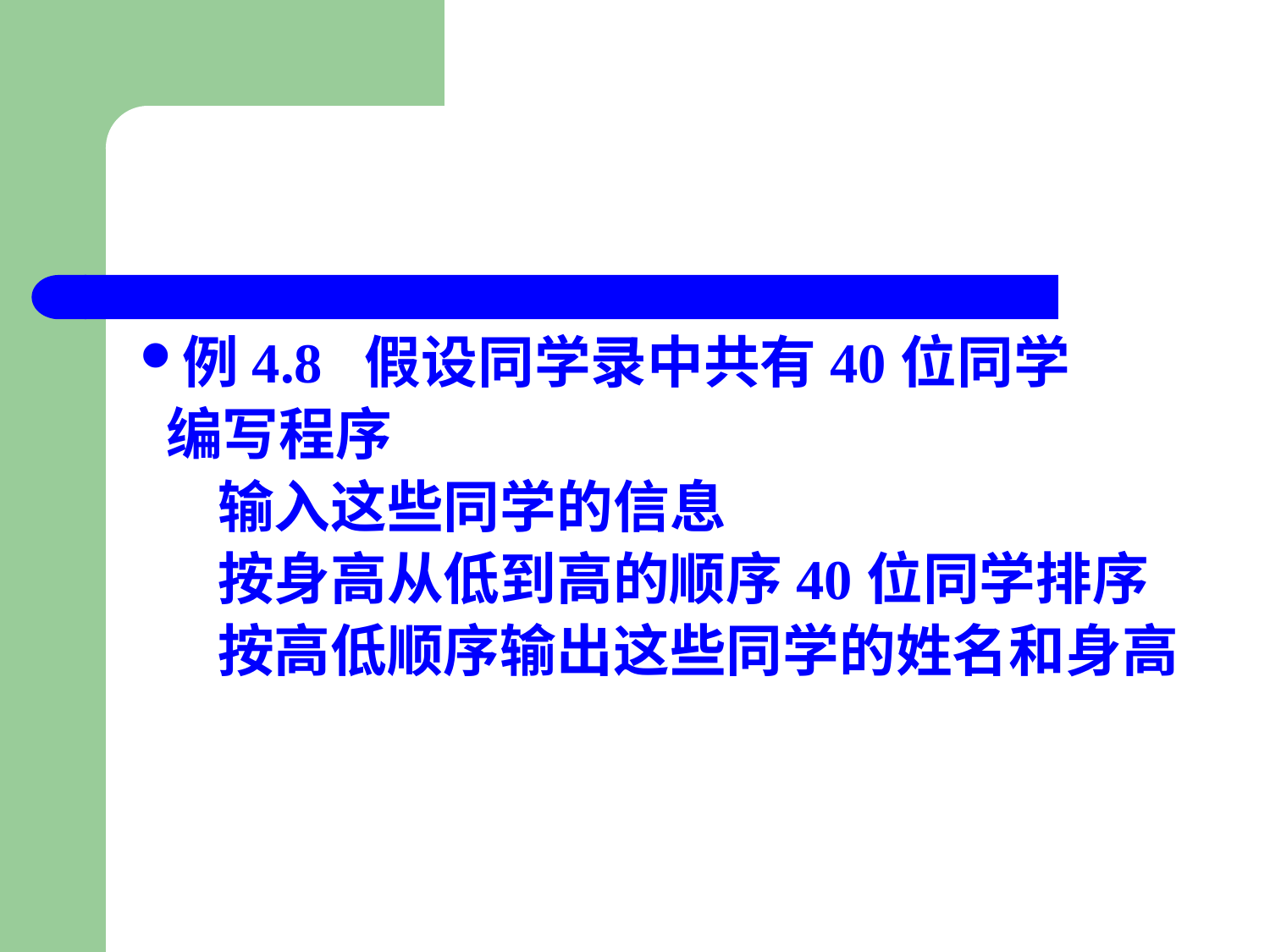

#
例4.8  假设同学录中共有40位同学
 编写程序
     输入这些同学的信息
     按身高从低到高的顺序40位同学排序
     按高低顺序输出这些同学的姓名和身高